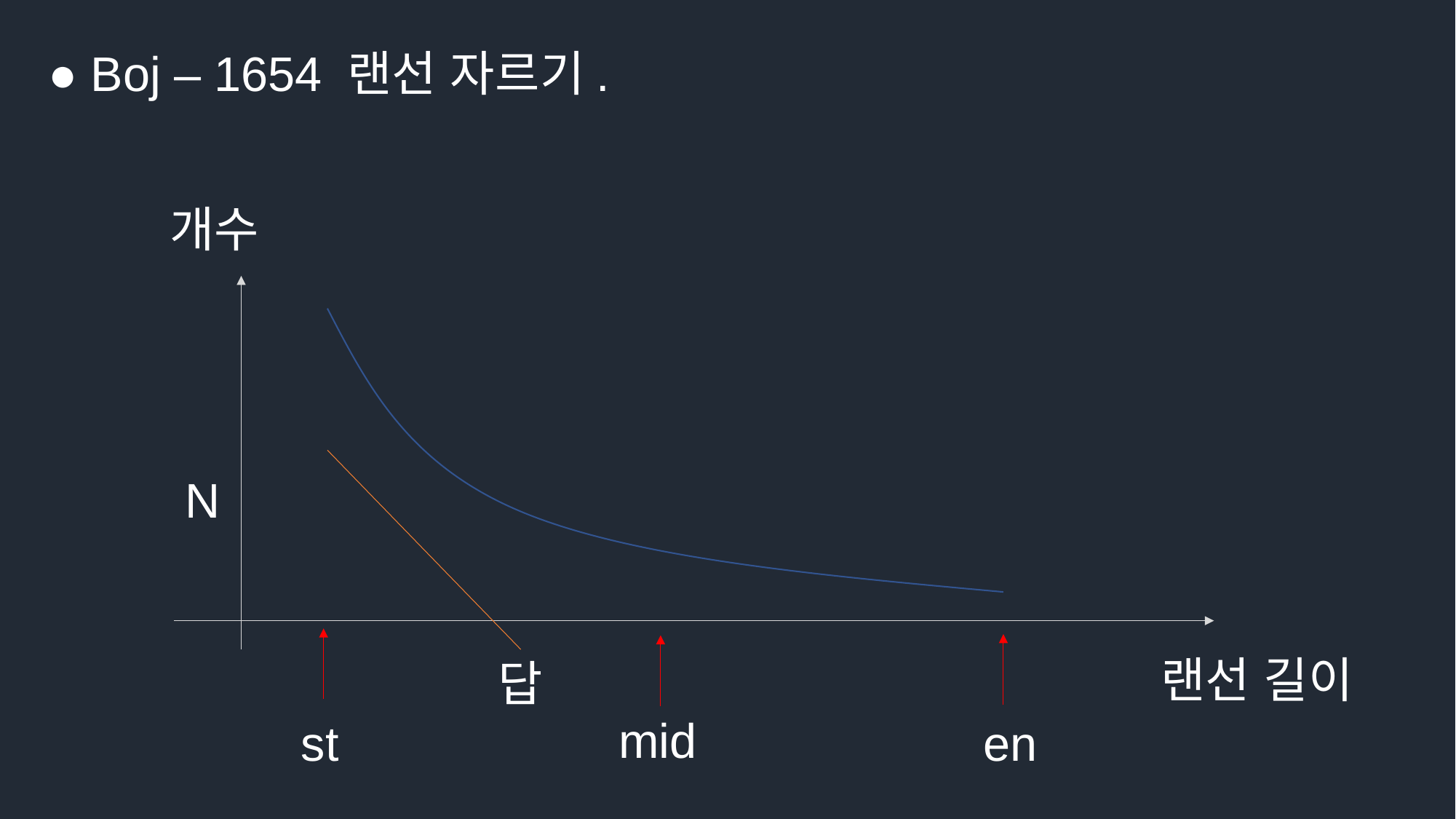

● Boj – 1654 랜선 자르기.
개수

N
랜선 길이
답
mid
st
en